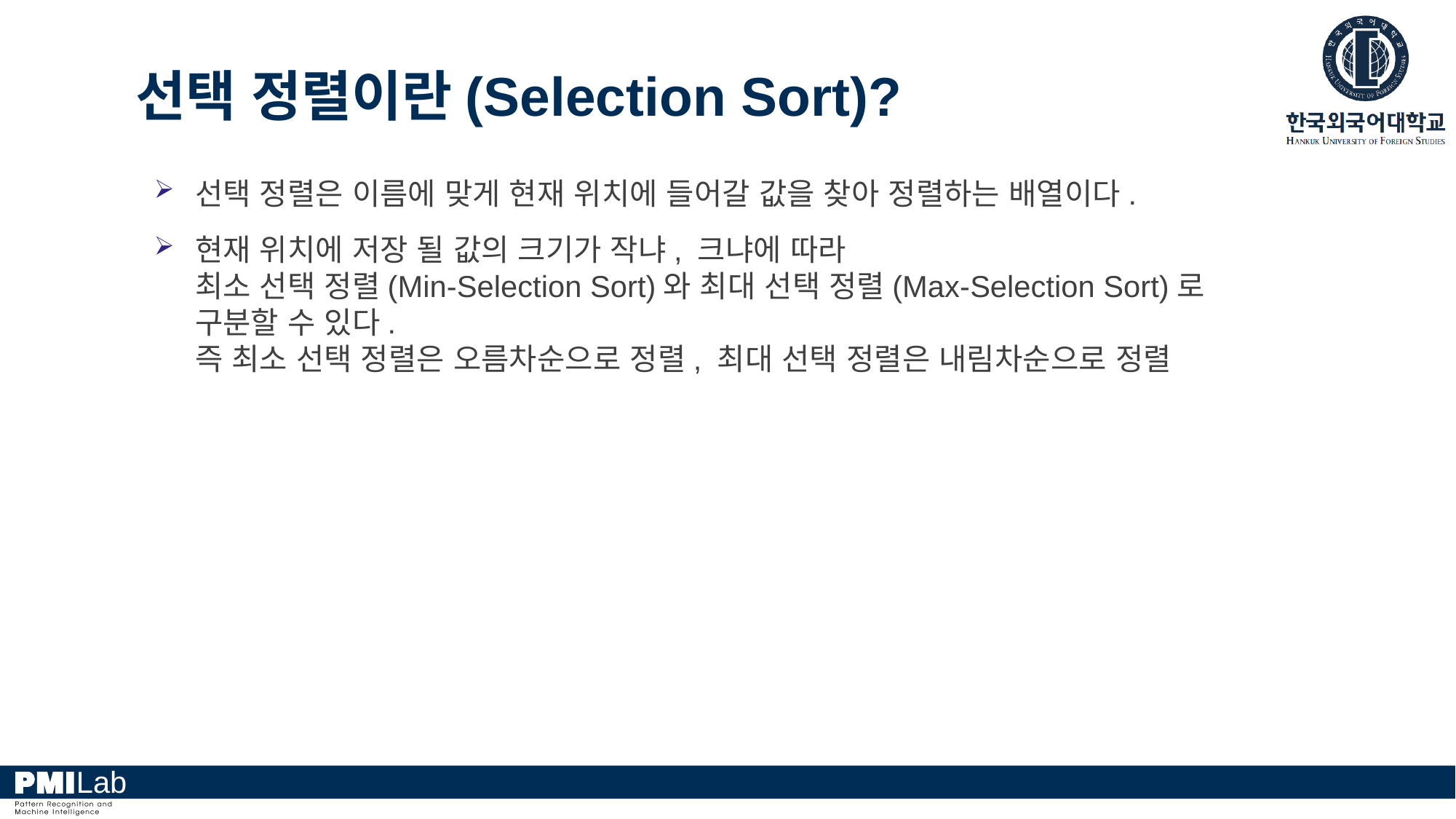

# 선택 정렬이란(Selection Sort)?
선택 정렬은 이름에 맞게 현재 위치에 들어갈 값을 찾아 정렬하는 배열이다.

현재 위치에 저장 될 값의 크기가 작냐, 크냐에 따라
최소 선택 정렬(Min-Selection Sort)와 최대 선택 정렬(Max-Selection Sort)로 구분할 수 있다.
즉 최소 선택 정렬은 오름차순으로 정렬, 최대 선택 정렬은 내림차순으로 정렬